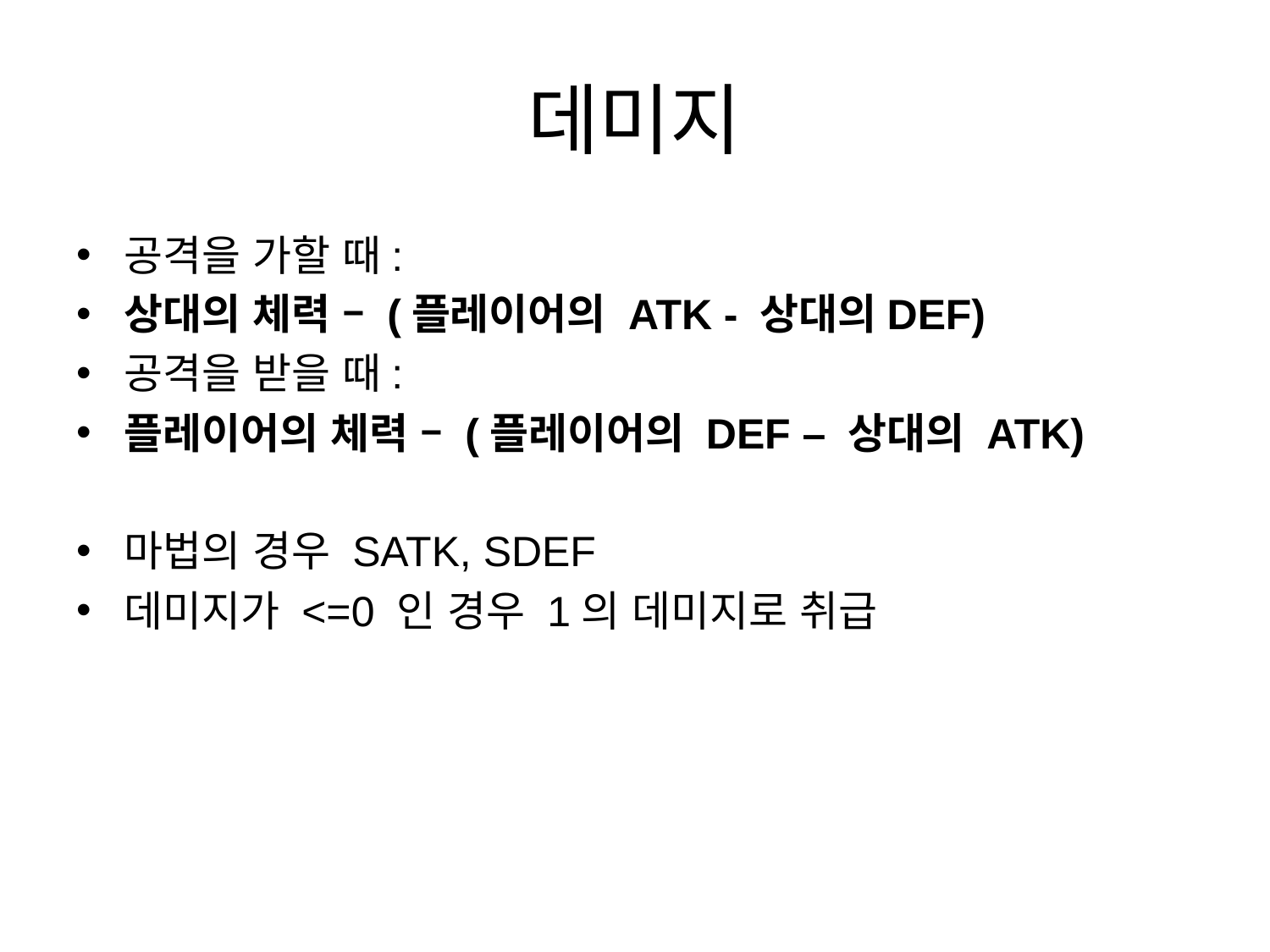

# 데미지
공격을 가할 때:
상대의 체력 – (플레이어의 ATK - 상대의DEF)
공격을 받을 때:
플레이어의 체력 – (플레이어의 DEF – 상대의 ATK)

마법의 경우 SATK, SDEF
데미지가 <=0 인 경우 1의 데미지로 취급